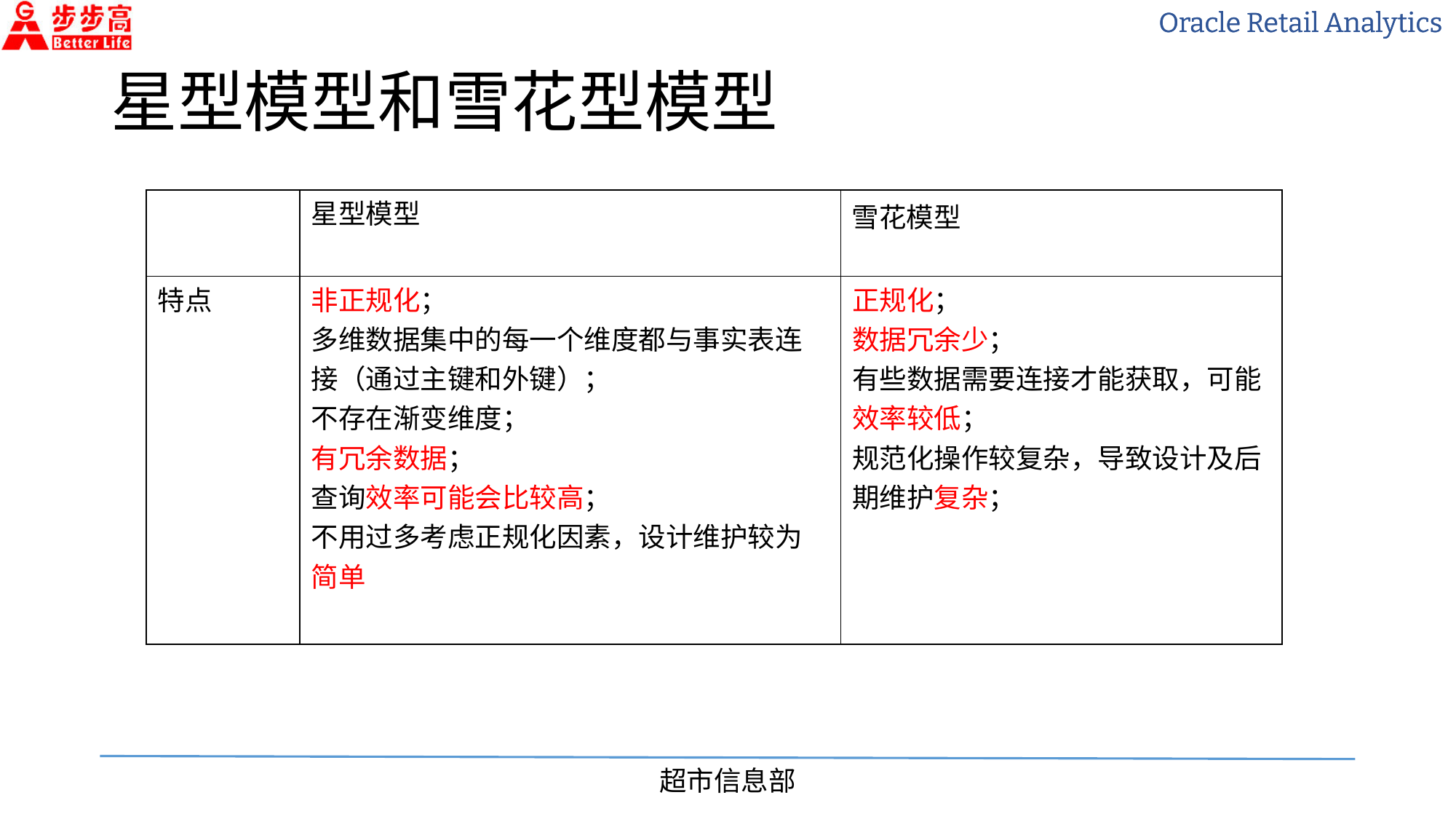

# 星型模型和雪花型模型
|  | 星型模型 | 雪花模型 |
| --- | --- | --- |
| 特点 | 非正规化； 多维数据集中的每一个维度都与事实表连接（通过主键和外键）； 不存在渐变维度； 有冗余数据； 查询效率可能会比较高； 不用过多考虑正规化因素，设计维护较为简单 | 正规化； 数据冗余少； 有些数据需要连接才能获取，可能效率较低； 规范化操作较复杂，导致设计及后期维护复杂； |